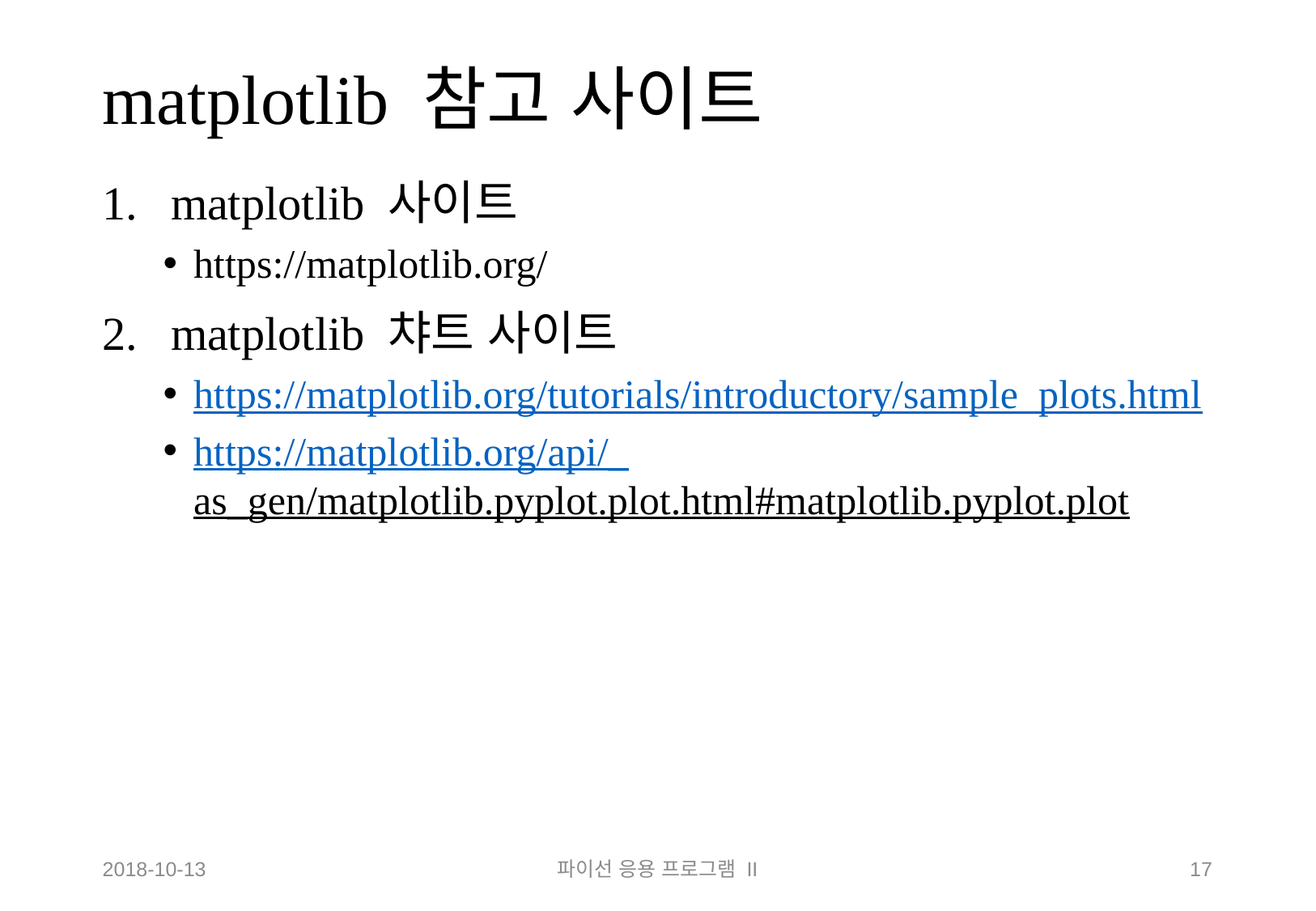

# matplotlib 참고 사이트
matplotlib 사이트
https://matplotlib.org/
matplotlib 챠트 사이트
https://matplotlib.org/tutorials/introductory/sample_plots.html
https://matplotlib.org/api/_as_gen/matplotlib.pyplot.plot.html#matplotlib.pyplot.plot

2018-10-13
파이선 응용 프로그램 II
17